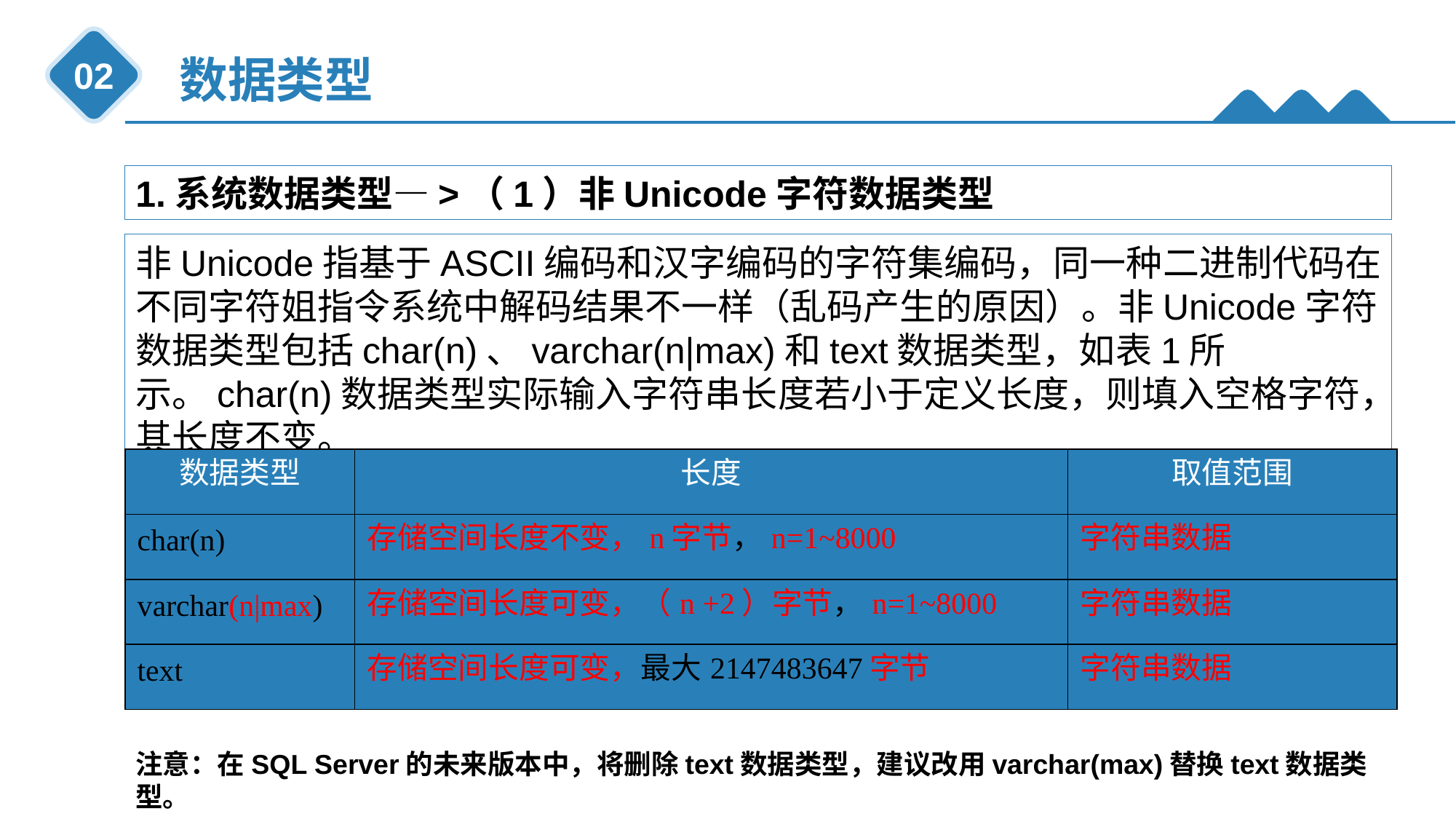

数据类型
02

1.系统数据类型—>（1）非Unicode字符数据类型
非Unicode指基于ASCII编码和汉字编码的字符集编码，同一种二进制代码在不同字符姐指令系统中解码结果不一样（乱码产生的原因）。非Unicode字符数据类型包括char(n)、varchar(n|max)和text数据类型，如表1所示。char(n)数据类型实际输入字符串长度若小于定义长度，则填入空格字符，其长度不变。
| 数据类型 | 长度 | 取值范围 |
| --- | --- | --- |
| char(n) | 存储空间长度不变，n字节，n=1~8000 | 字符串数据 |
| varchar(n|max) | 存储空间长度可变，（n +2）字节，n=1~8000 | 字符串数据 |
| text | 存储空间长度可变，最大2147483647字节 | 字符串数据 |
注意：在SQL Server的未来版本中，将删除text数据类型，建议改用varchar(max)替换text数据类型。